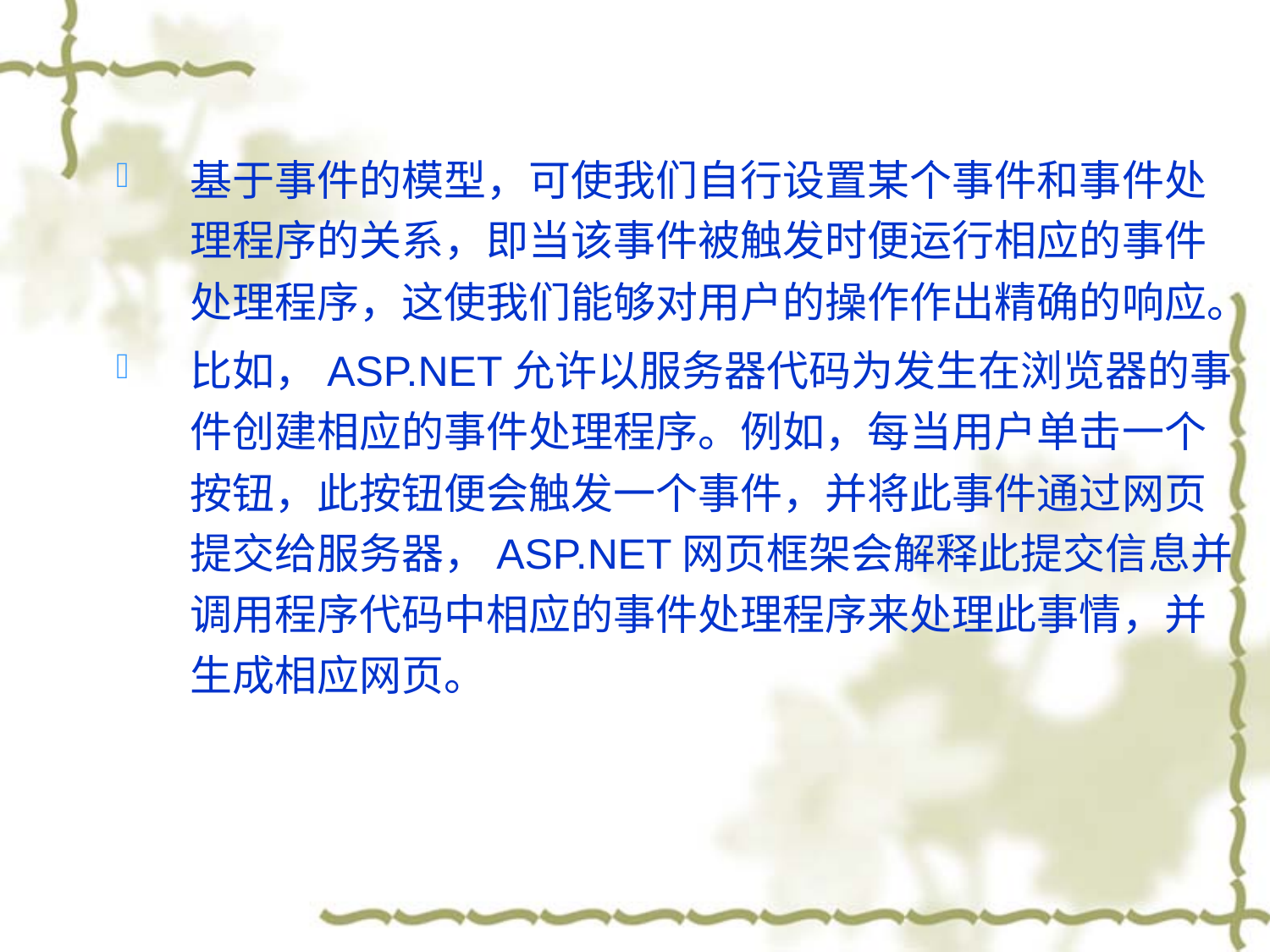

基于事件的模型，可使我们自行设置某个事件和事件处理程序的关系，即当该事件被触发时便运行相应的事件处理程序，这使我们能够对用户的操作作出精确的响应。
比如，ASP.NET允许以服务器代码为发生在浏览器的事件创建相应的事件处理程序。例如，每当用户单击一个按钮，此按钮便会触发一个事件，并将此事件通过网页提交给服务器，ASP.NET网页框架会解释此提交信息并调用程序代码中相应的事件处理程序来处理此事情，并生成相应网页。